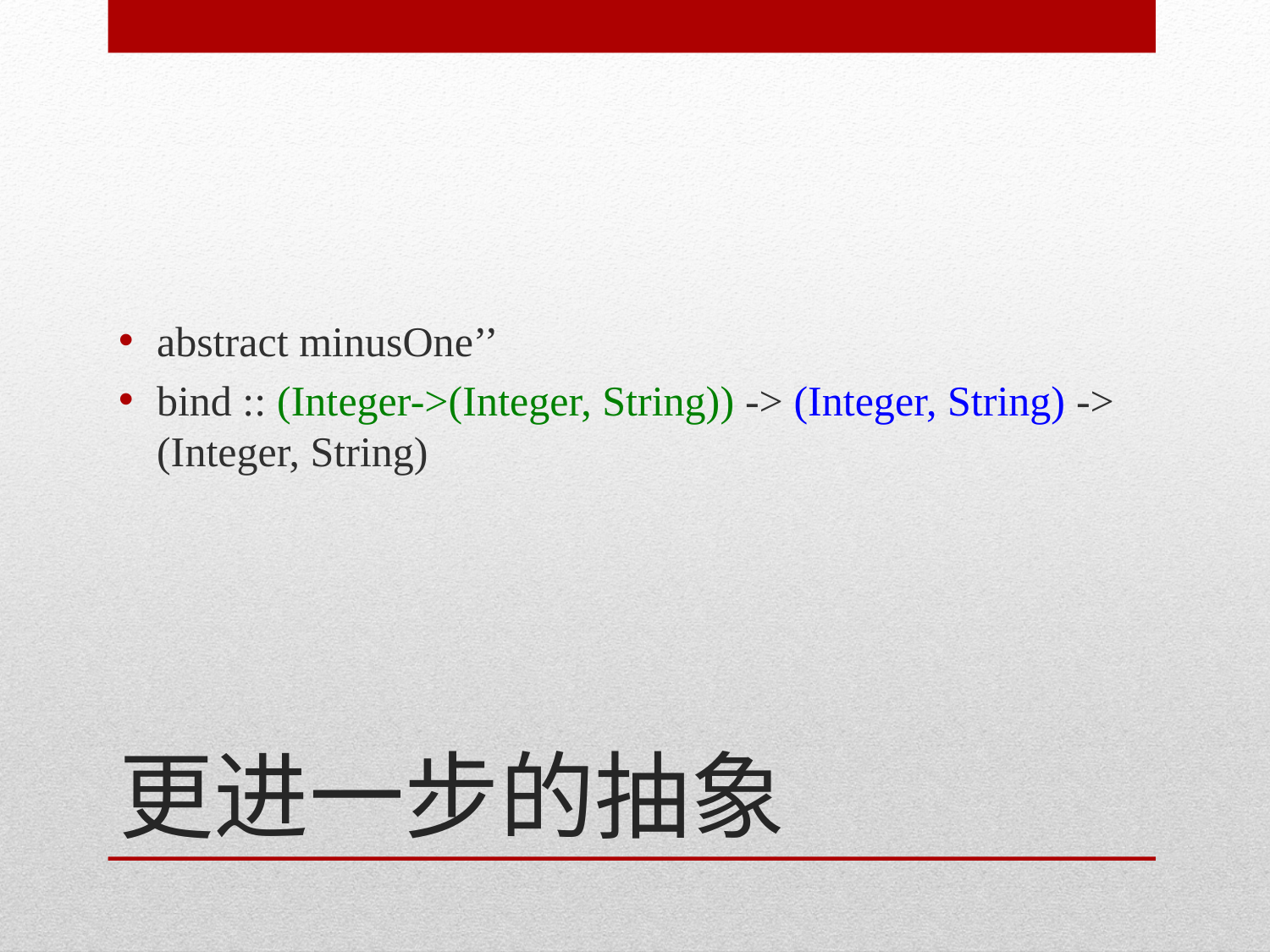

abstract minusOne’’
bind :: (Integer->(Integer, String)) -> (Integer, String) -> (Integer, String)
# 更进一步的抽象